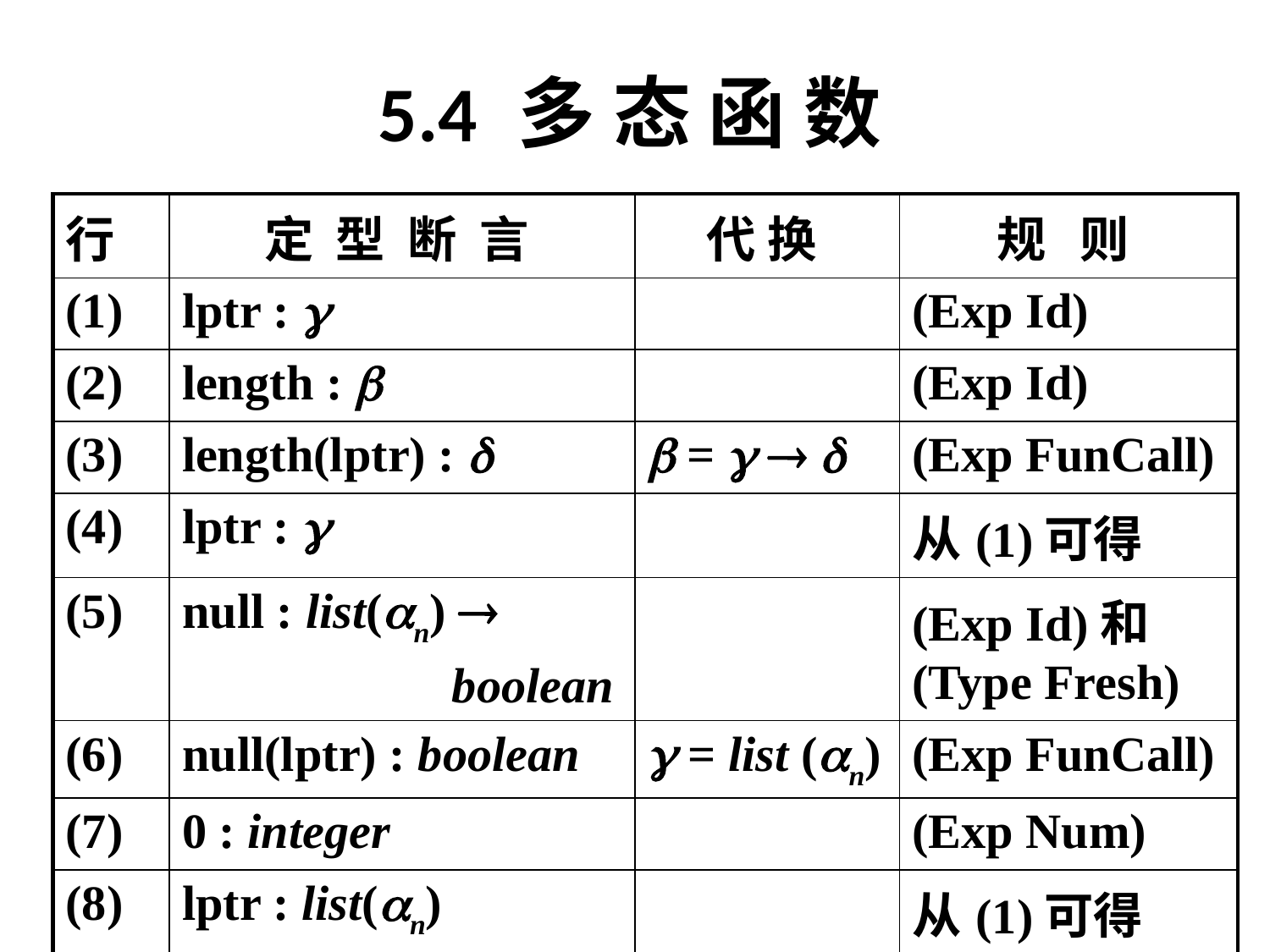

# 5.4 多 态 函 数
| 行 | 定 型 断 言 | 代 换 | 规 则 |
| --- | --- | --- | --- |
| (1) | lptr : γ |  | (Exp Id) |
| (2) | length : β |  | (Exp Id) |
| (3) | length(lptr) : δ | β = γ → δ | (Exp FunCall) |
| (4) | lptr : γ |  | 从(1)可得 |
| (5) | null : list(αn) → boolean |  | (Exp Id)和(Type Fresh) |
| (6) | null(lptr) : boolean | γ = list (αn) | (Exp FunCall) |
| (7) | 0 : integer |  | (Exp Num) |
| (8) | lptr : list(αn) |  | 从(1)可得 |